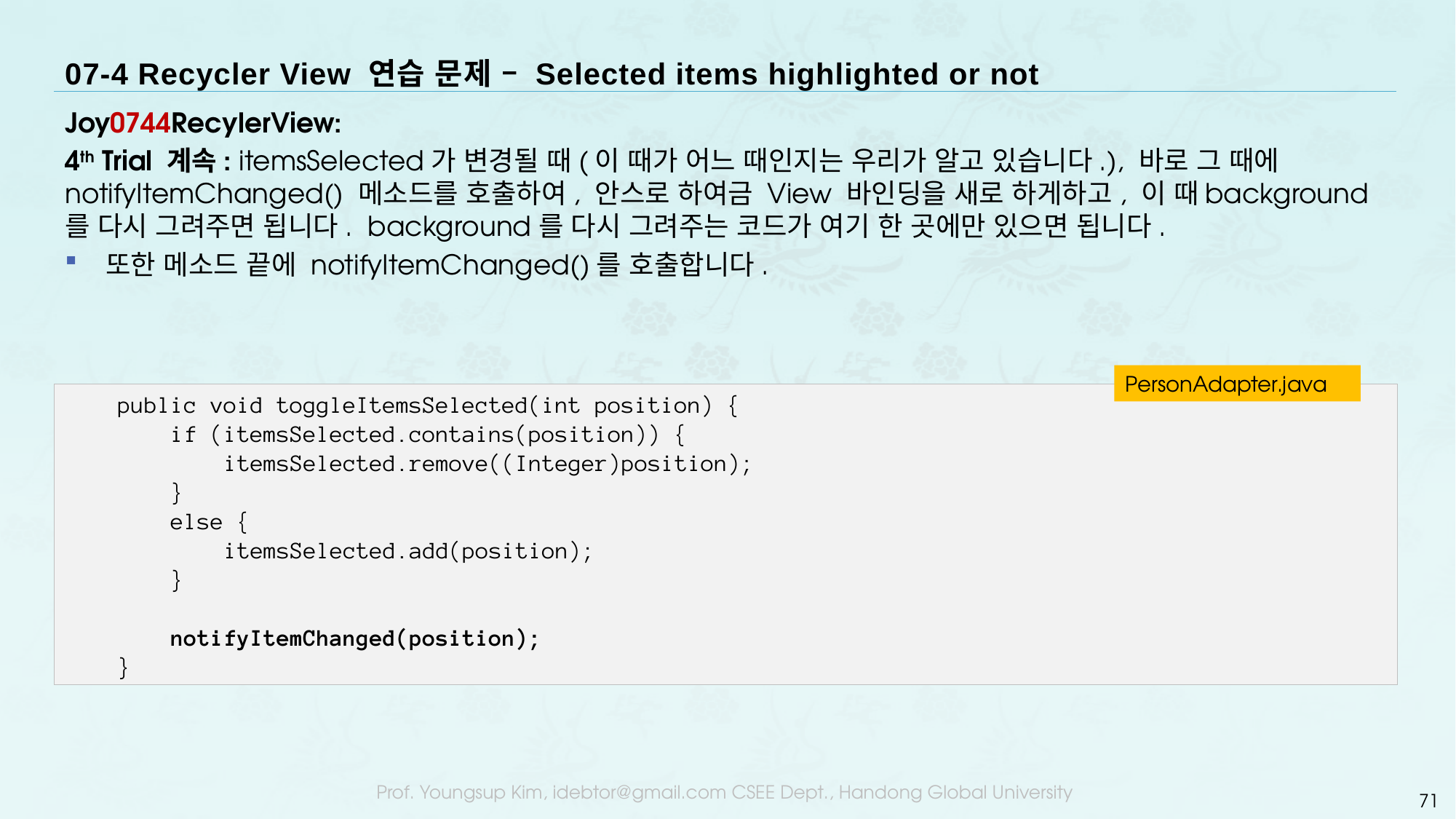

# 07-4 Recycler View 연습 문제 – Selected items highlighted or not
Joy0744RecylerView:
4th Trial 계속: itemsSelected가 변경될 때(이 때가 어느 때인지는 우리가 알고 있습니다.), 바로 그 때에 notifyItemChanged() 메소드를 호출하여, 안스로 하여금 View 바인딩을 새로 하게하고, 이 때background를 다시 그려주면 됩니다.  background를 다시 그려주는 코드가 여기 한 곳에만 있으면 됩니다.
또한 메소드 끝에 notifyItemChanged()를 호출합니다.

PersonAdapter.java
    public void toggleItemsSelected(int position) {
        if (itemsSelected.contains(position)) {
            itemsSelected.remove((Integer)position);
        }
        else {
            itemsSelected.add(position);
        }

        notifyItemChanged(position);
    }
71